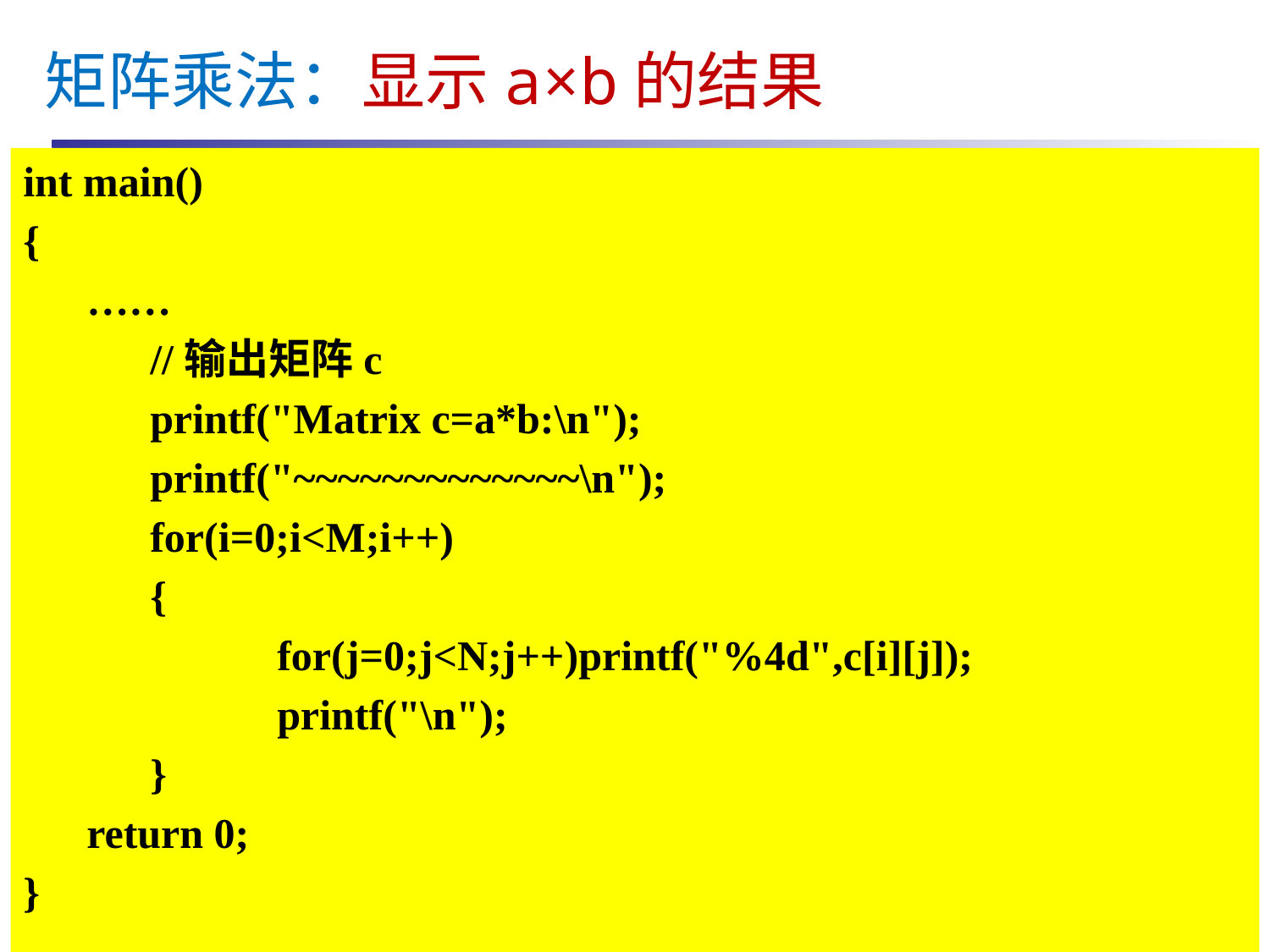

矩阵乘法：显示a×b的结果
int main()
{
      ……
	//输出矩阵c
	printf("Matrix c=a*b:\n");
	printf("~~~~~~~~~~~~~\n");
	for(i=0;i<M;i++)
	{
		for(j=0;j<N;j++)printf("%4d",c[i][j]);
		printf("\n");
	}
      return 0;
}
2023/11/7
王化雨 whuayu000@163.com 13306442222
28/21